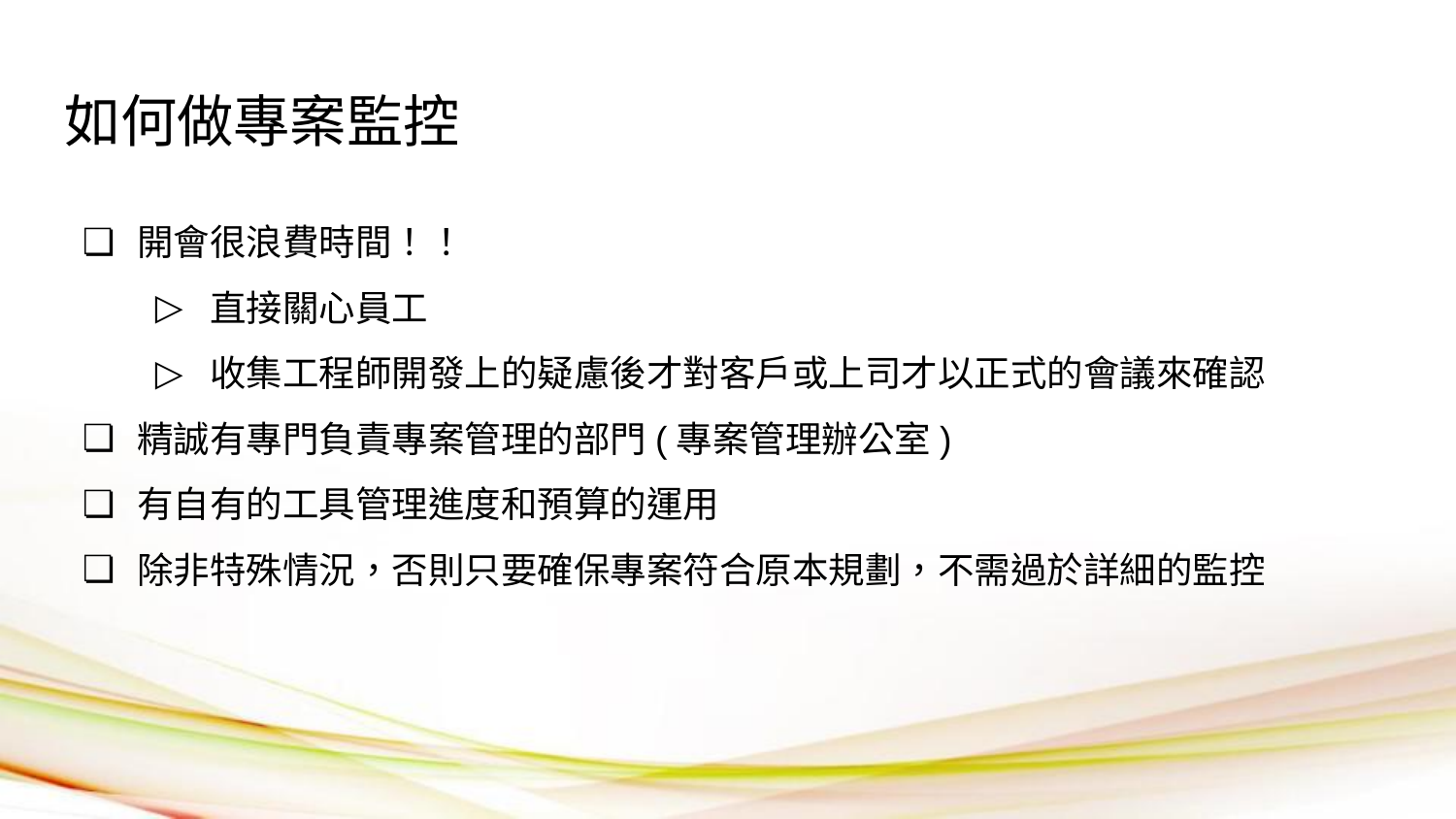

# 如何做專案監控
開會很浪費時間！！
直接關心員工
收集工程師開發上的疑慮後才對客戶或上司才以正式的會議來確認
精誠有專門負責專案管理的部門(專案管理辦公室)
有自有的工具管理進度和預算的運用
除非特殊情況，否則只要確保專案符合原本規劃，不需過於詳細的監控